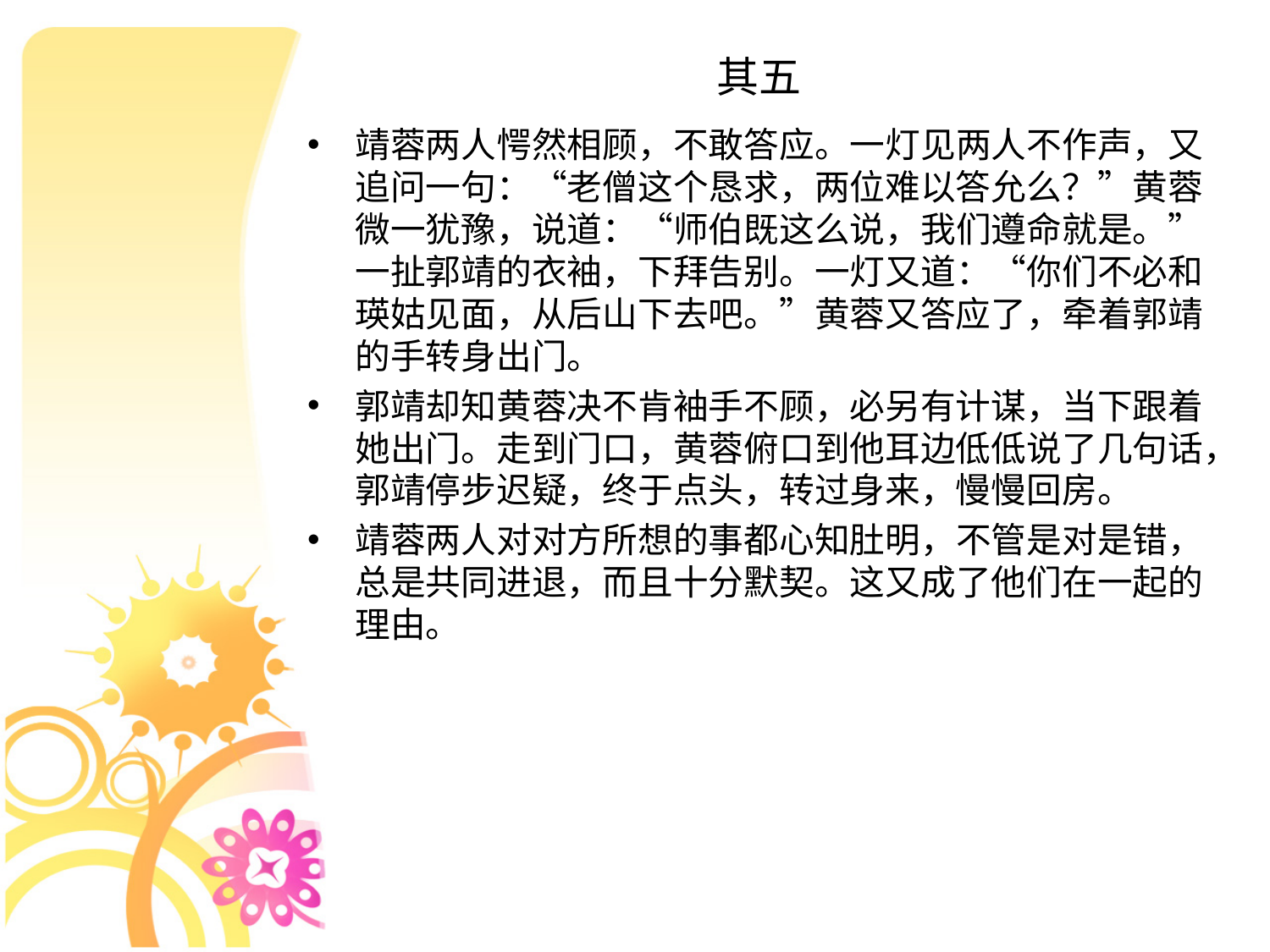

# 其五
靖蓉两人愕然相顾，不敢答应。一灯见两人不作声，又追问一句：“老僧这个恳求，两位难以答允么？”黄蓉微一犹豫，说道：“师伯既这么说，我们遵命就是。”一扯郭靖的衣袖，下拜告别。一灯又道：“你们不必和瑛姑见面，从后山下去吧。”黄蓉又答应了，牵着郭靖的手转身出门。
郭靖却知黄蓉决不肯袖手不顾，必另有计谋，当下跟着她出门。走到门口，黄蓉俯口到他耳边低低说了几句话，郭靖停步迟疑，终于点头，转过身来，慢慢回房。
靖蓉两人对对方所想的事都心知肚明，不管是对是错，总是共同进退，而且十分默契。这又成了他们在一起的理由。